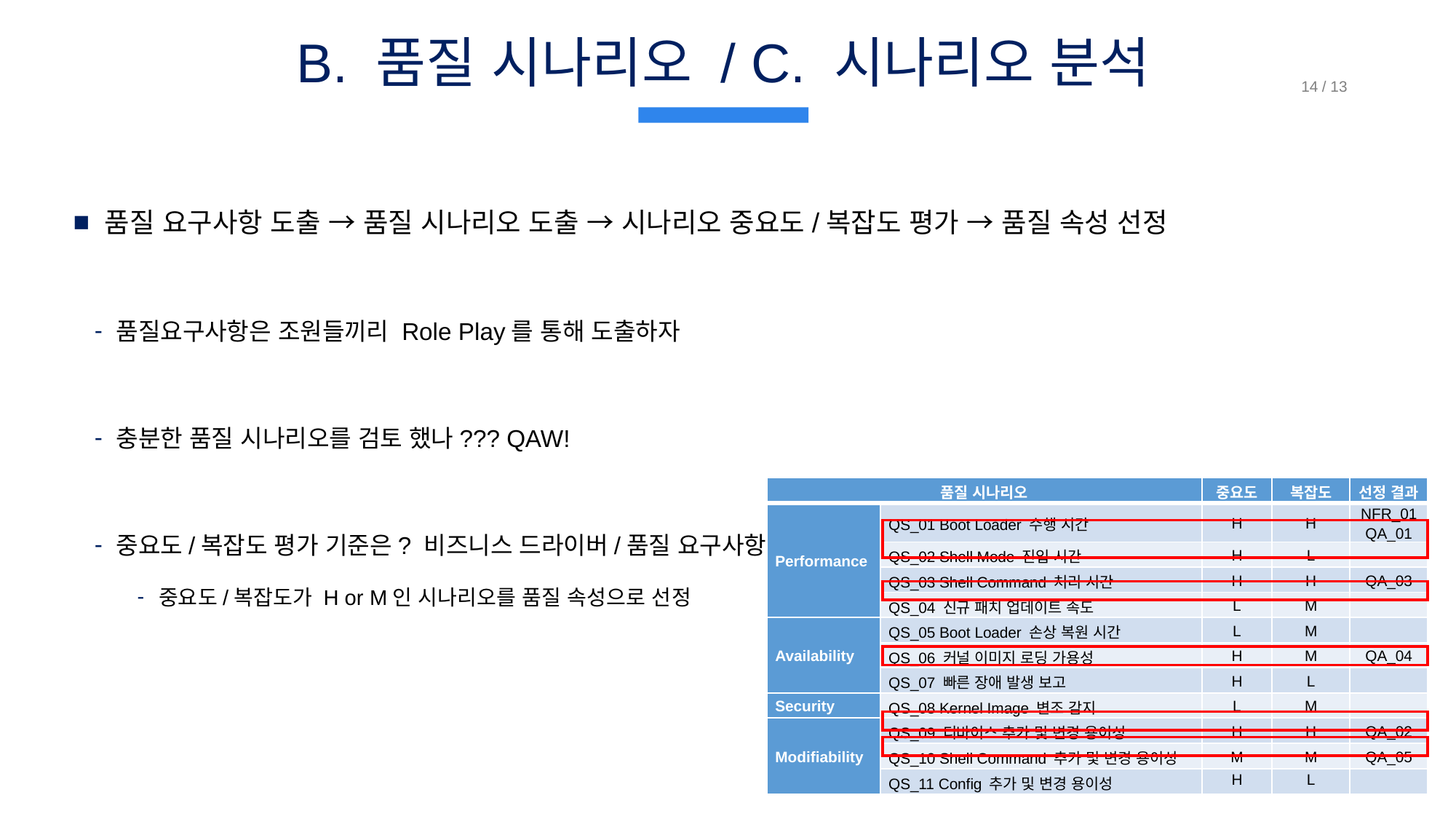

# B. 품질 시나리오 / C. 시나리오 분석
품질 요구사항 도출 → 품질 시나리오 도출 → 시나리오 중요도/복잡도 평가 → 품질 속성 선정

품질요구사항은 조원들끼리 Role Play를 통해 도출하자

충분한 품질 시나리오를 검토 했나??? QAW!

중요도/복잡도 평가 기준은? 비즈니스 드라이버/품질 요구사항!
중요도/복잡도가 H or M인 시나리오를 품질 속성으로 선정
| 품질 시나리오 |  | 중요도 | 복잡도 | 선정 결과 |
| --- | --- | --- | --- | --- |
| Performance | QS\_01 Boot Loader 수행 시간 | H | H | NFR\_01 QA\_01 |
|  | QS\_02 Shell Mode 진입 시간 | H | L |  |
|  | QS\_03 Shell Command 처리 시간 | H | H | QA\_03 |
|  | QS\_04 신규 패치 업데이트 속도 | L | M |  |
| Availability | QS\_05 Boot Loader 손상 복원 시간 | L | M |  |
|  | QS\_06 커널 이미지 로딩 가용성 | H | M | QA\_04 |
|  | QS\_07 빠른 장애 발생 보고 | H | L |  |
| Security | QS\_08 Kernel Image 변조 감지 | L | M |  |
| Modifiability | QS\_09 디바이스 추가 및 변경 용이성 | H | H | QA\_02 |
|  | QS\_10 Shell Command 추가 및 변경 용이성 | M | M | QA\_05 |
|  | QS\_11 Config 추가 및 변경 용이성 | H | L |  |